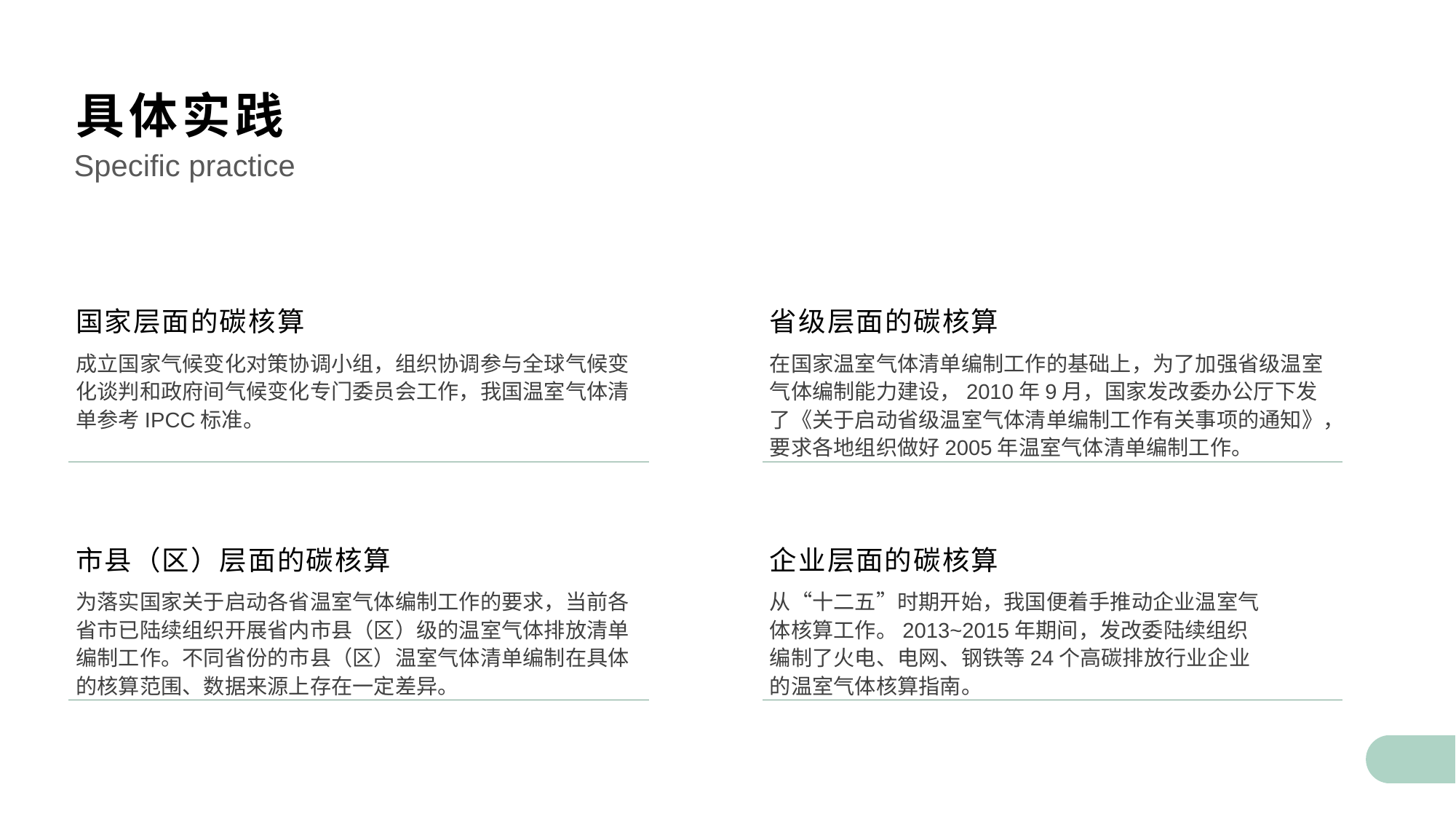

具体实践
Specific practice
国家层面的碳核算
省级层面的碳核算
成立国家气候变化对策协调小组，组织协调参与全球气候变化谈判和政府间气候变化专门委员会工作，我国温室气体清单参考IPCC标准。
在国家温室气体清单编制工作的基础上，为了加强省级温室气体编制能力建设，2010年9月，国家发改委办公厅下发了《关于启动省级温室气体清单编制工作有关事项的通知》，
要求各地组织做好2005年温室气体清单编制工作。
市县（区）层面的碳核算
企业层面的碳核算
为落实国家关于启动各省温室气体编制工作的要求，当前各
省市已陆续组织开展省内市县（区）级的温室气体排放清单编制工作。不同省份的市县（区）温室气体清单编制在具体的核算范围、数据来源上存在一定差异。
从“十二五”时期开始，我国便着手推动企业温室气
体核算工作。2013~2015年期间，发改委陆续组织
编制了火电、电网、钢铁等24个高碳排放行业企业
的温室气体核算指南。

14